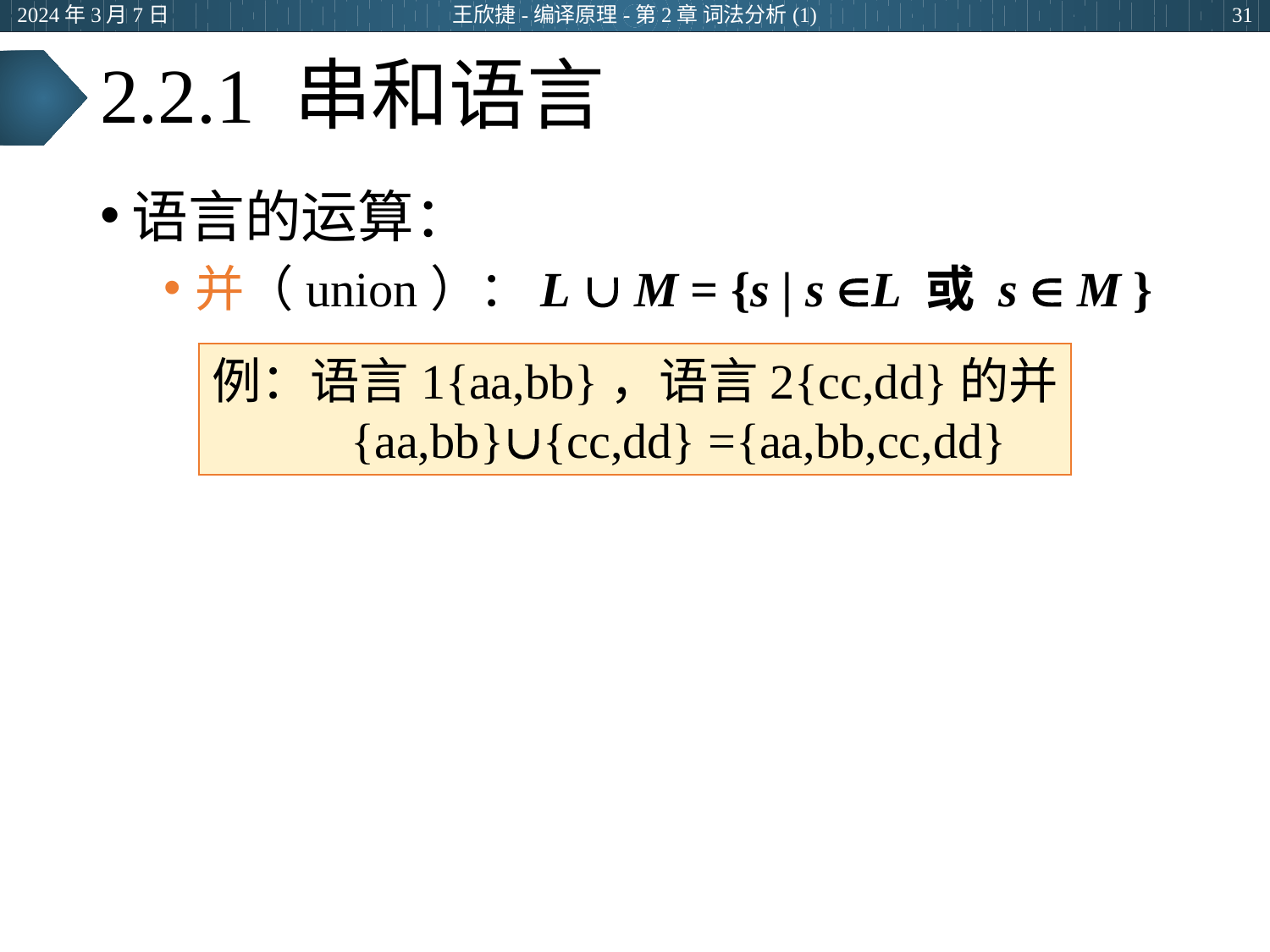

2024年3月7日
王欣捷-编译原理-第2章 词法分析(1)
31
# 2.2.1 串和语言
语言的运算：
并（union）：L ∪ M = {s | s ∈L 或 s ∈ M }

例：语言1{aa,bb}，语言2{cc,dd}的并
	 {aa,bb}∪{cc,dd} ={aa,bb,cc,dd}